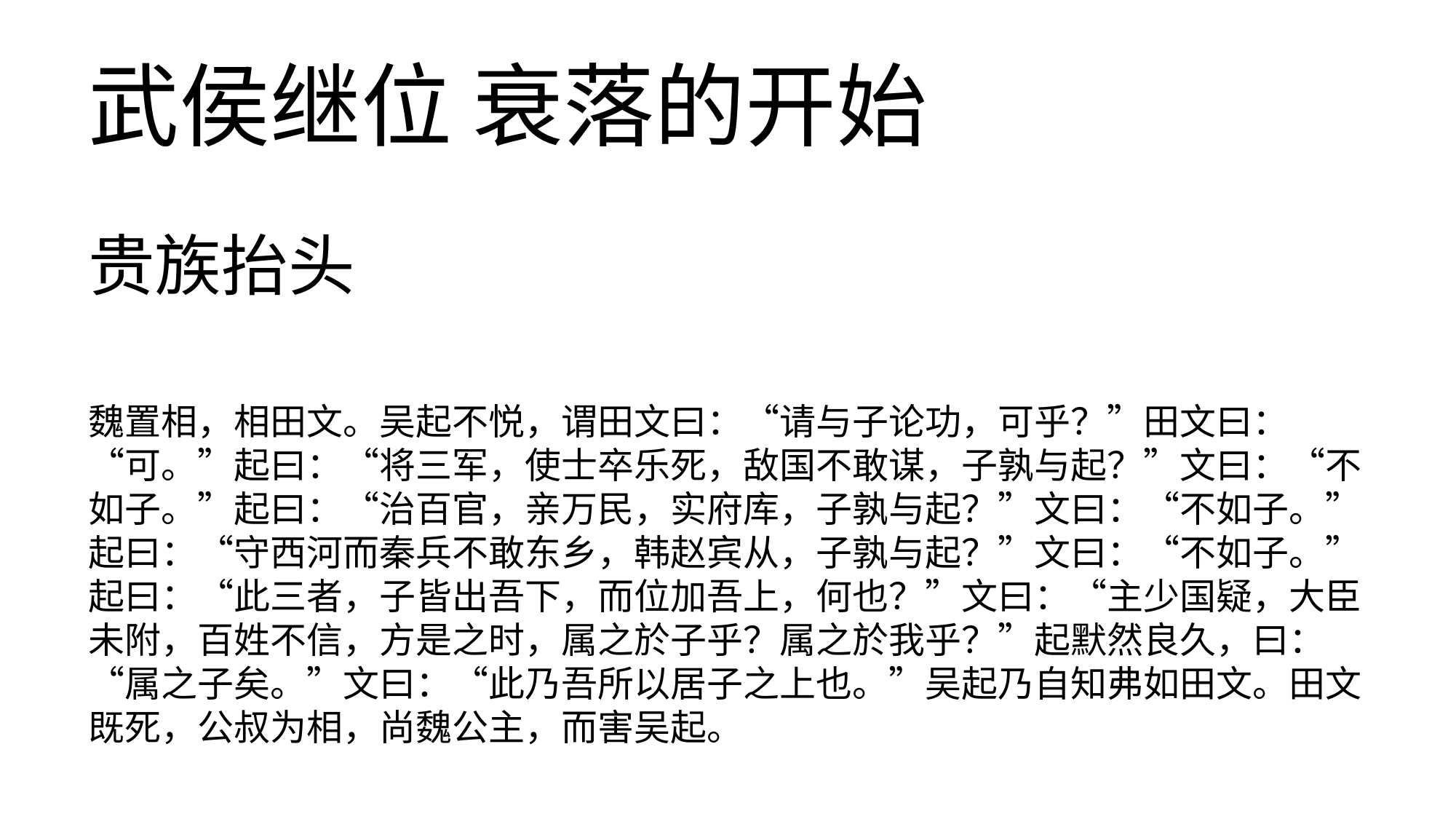

# 武侯继位 衰落的开始
贵族抬头
魏置相，相田文。吴起不悦，谓田文曰：“请与子论功，可乎？”田文曰：“可。”起曰：“将三军，使士卒乐死，敌国不敢谋，子孰与起？”文曰：“不如子。”起曰：“治百官，亲万民，实府库，子孰与起？”文曰：“不如子。”起曰：“守西河而秦兵不敢东乡，韩赵宾从，子孰与起？”文曰：“不如子。”起曰：“此三者，子皆出吾下，而位加吾上，何也？”文曰：“主少国疑，大臣未附，百姓不信，方是之时，属之於子乎？属之於我乎？”起默然良久，曰：“属之子矣。”文曰：“此乃吾所以居子之上也。”吴起乃自知弗如田文。田文既死，公叔为相，尚魏公主，而害吴起。